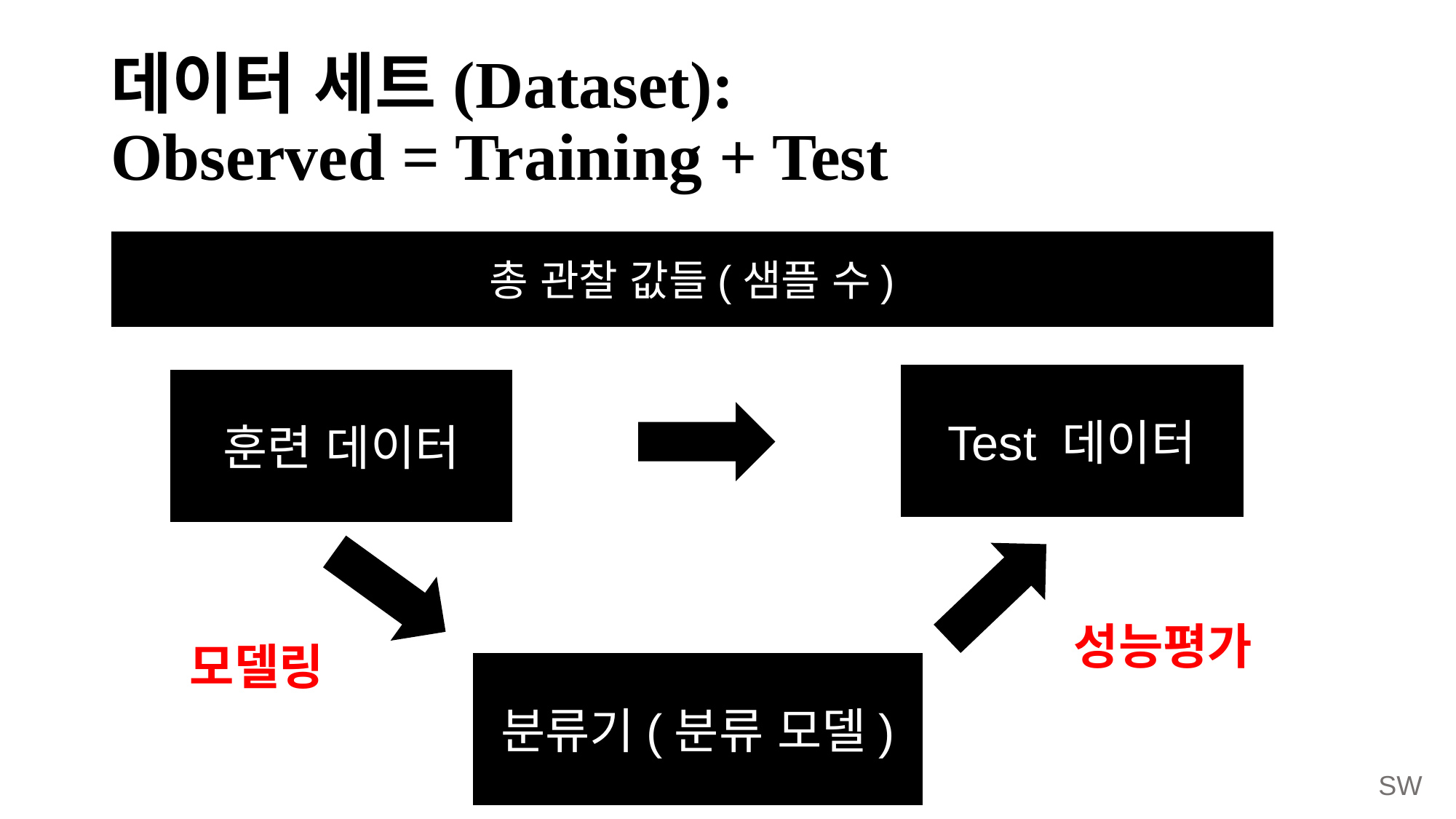

# 데이터 세트(Dataset): Observed = Training + Test
훈련 데이터
총 관찰 값들(샘플 수)
Test 데이터
Test 데이터
훈련 데이터

성능평가
모델링
분류기(분류 모델)